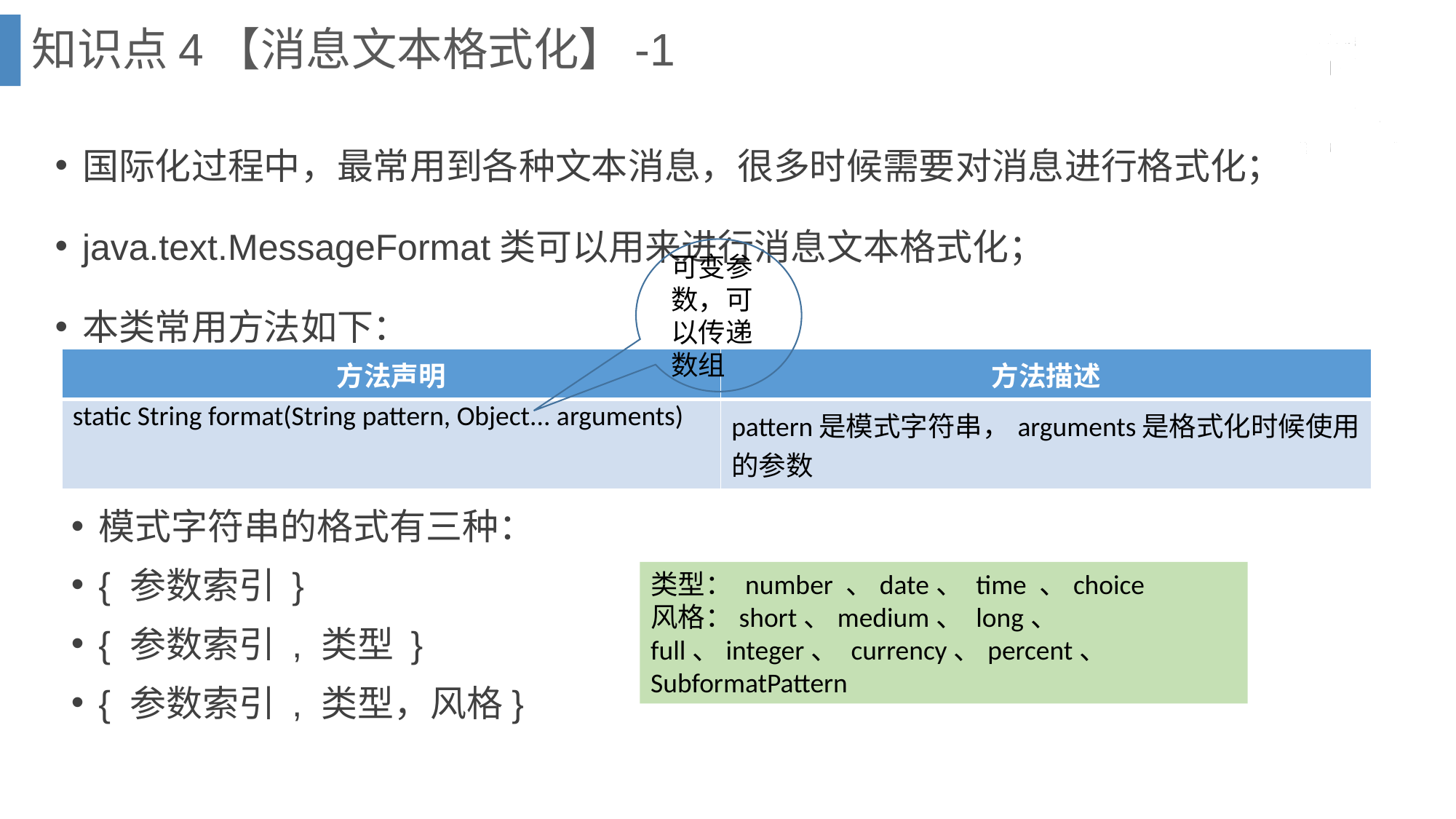

知识点4【消息文本格式化】-1
国际化过程中，最常用到各种文本消息，很多时候需要对消息进行格式化；
java.text.MessageFormat类可以用来进行消息文本格式化；
本类常用方法如下：
可变参数，可以传递数组
| 方法声明 | 方法描述 |
| --- | --- |
| static String format(String pattern, Object... arguments) | pattern是模式字符串，arguments是格式化时候使用的参数 |
模式字符串的格式有三种：
{ 参数索引 }
{ 参数索引 , 类型 }
{ 参数索引 , 类型，风格}
类型： number 、date、 time 、choice
风格：short、medium、 long、 full、integer、 currency、percent、 SubformatPattern